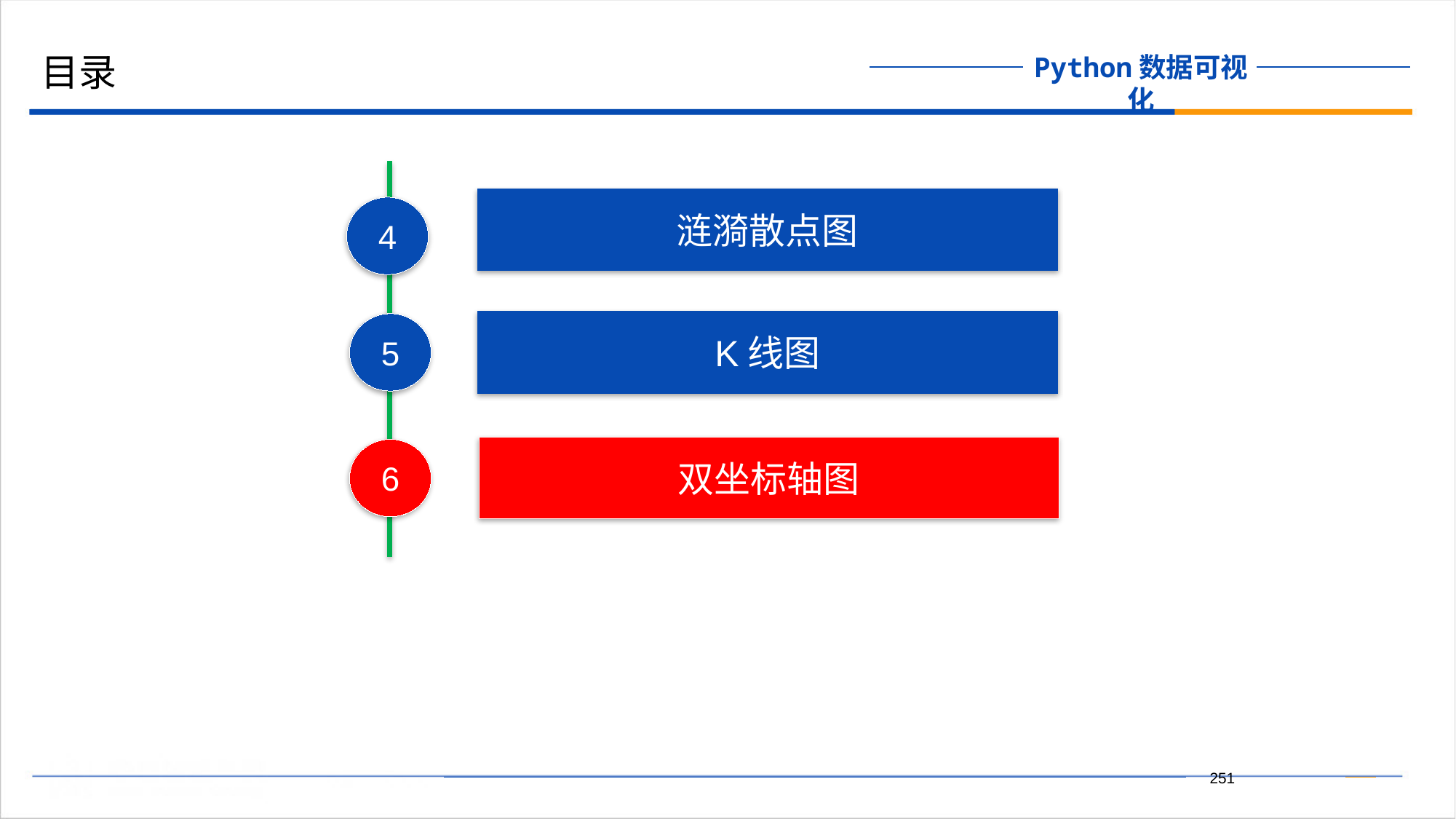

目录
涟漪散点图
4
K线图
5
双坐标轴图
6